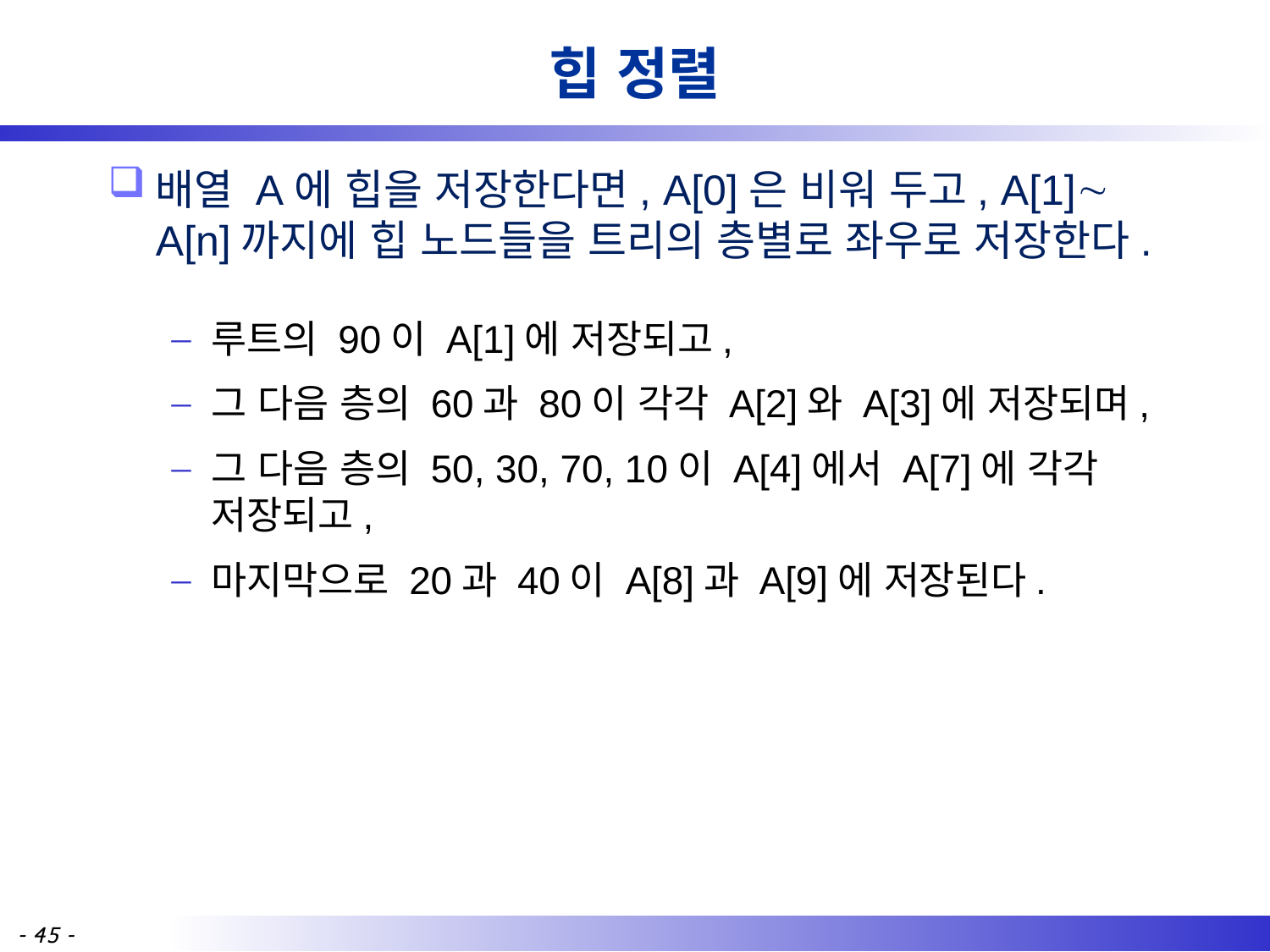

# 힙 정렬
배열 A에 힙을 저장한다면, A[0]은 비워 두고, A[1]∼ A[n]까지에 힙 노드들을 트리의 층별로 좌우로 저장한다.
루트의 90이 A[1]에 저장되고,
그 다음 층의 60과 80이 각각 A[2]와 A[3]에 저장되며,
그 다음 층의 50, 30, 70, 10이 A[4]에서 A[7]에 각각 저장되고,
마지막으로 20과 40이 A[8]과 A[9]에 저장된다.
- 45 -